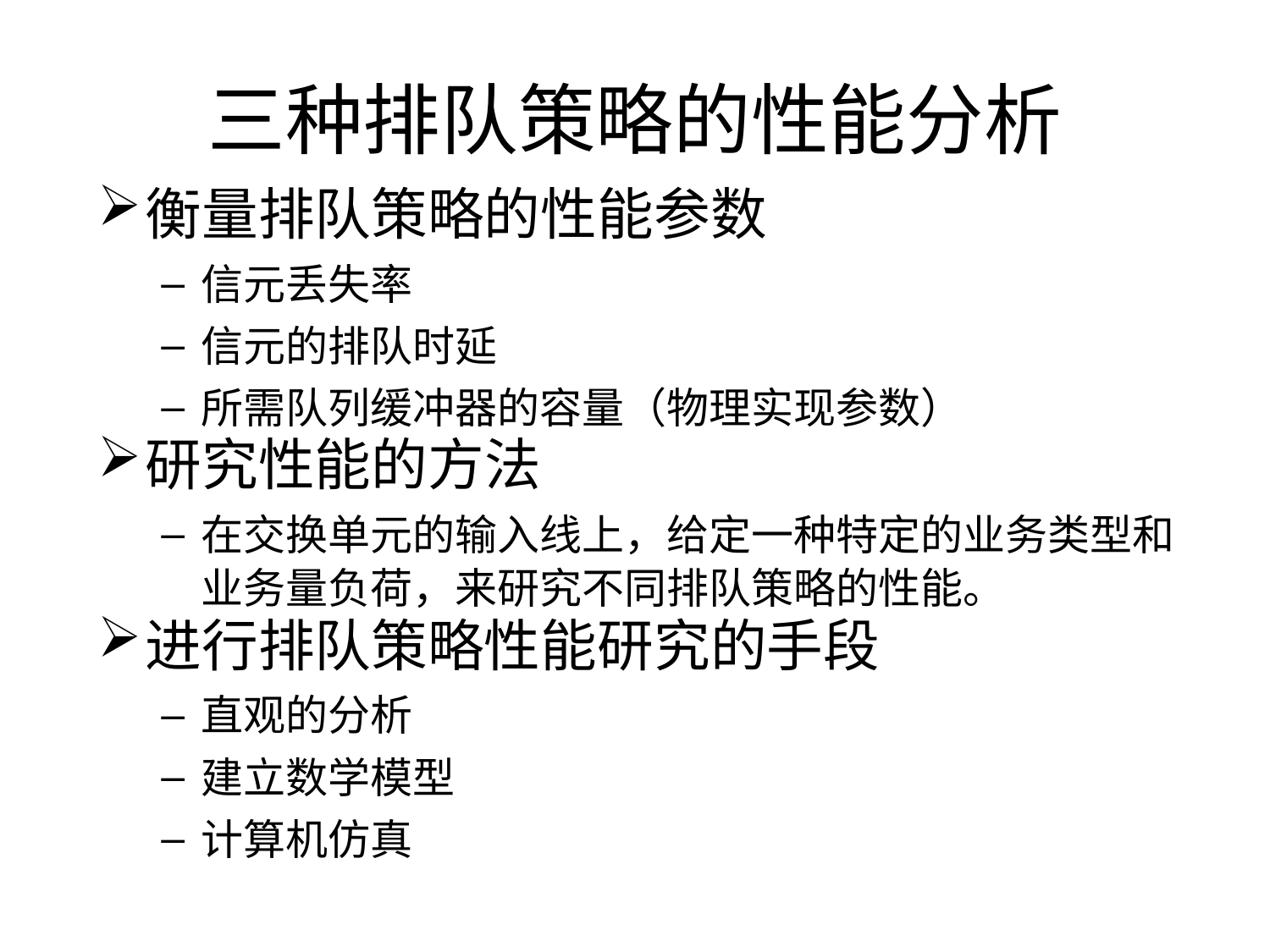

# 三种排队策略的性能分析
衡量排队策略的性能参数
信元丢失率
信元的排队时延
所需队列缓冲器的容量（物理实现参数）
研究性能的方法
在交换单元的输入线上，给定一种特定的业务类型和业务量负荷，来研究不同排队策略的性能。
进行排队策略性能研究的手段
直观的分析
建立数学模型
计算机仿真